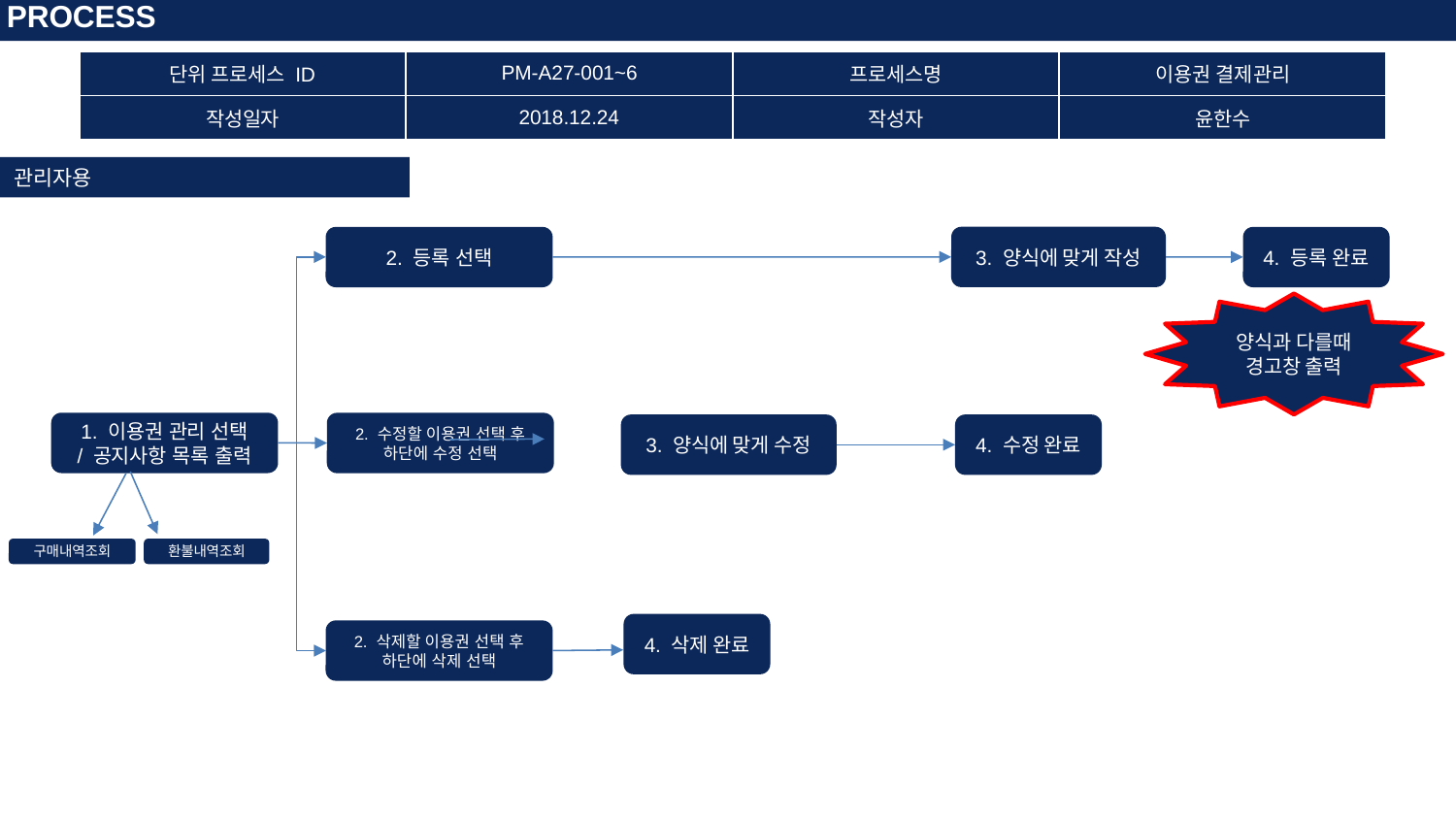

PROCESS
PROCESS
| 단위 프로세스 ID | PM-A27-001~6 | 프로세스명 | 이용권 결제관리 |
| --- | --- | --- | --- |
| 작성일자 | 2018.12.24 | 작성자 | 윤한수 |
관리자용
3. 양식에 맞게 작성
2. 등록 선택
4. 등록 완료
양식과 다를때
경고창 출력

1. 이용권 관리 선택
/ 공지사항 목록 출력
2. 수정할 이용권 선택 후
하단에 수정 선택
3. 양식에 맞게 수정
4. 수정 완료

구매내역조회
환불내역조회
4. 삭제 완료
2. 삭제할 이용권 선택 후
하단에 삭제 선택